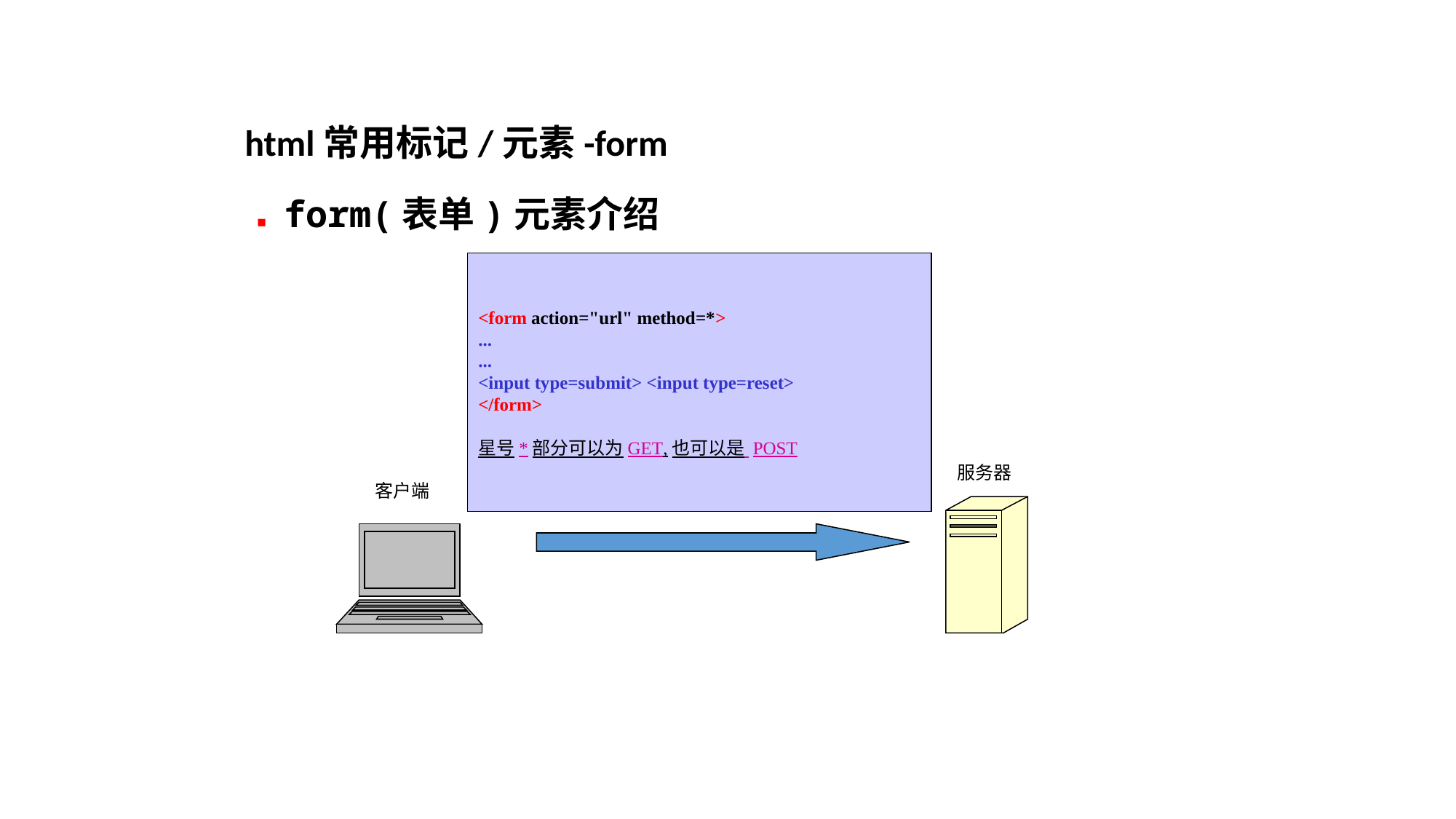

html常用标记/元素-form
■ form(表单)元素介绍
<form action="url" method=*>
...
...
<input type=submit> <input type=reset>
</form>

星号*部分可以为GET,也可以是 POST
服务器

客户端